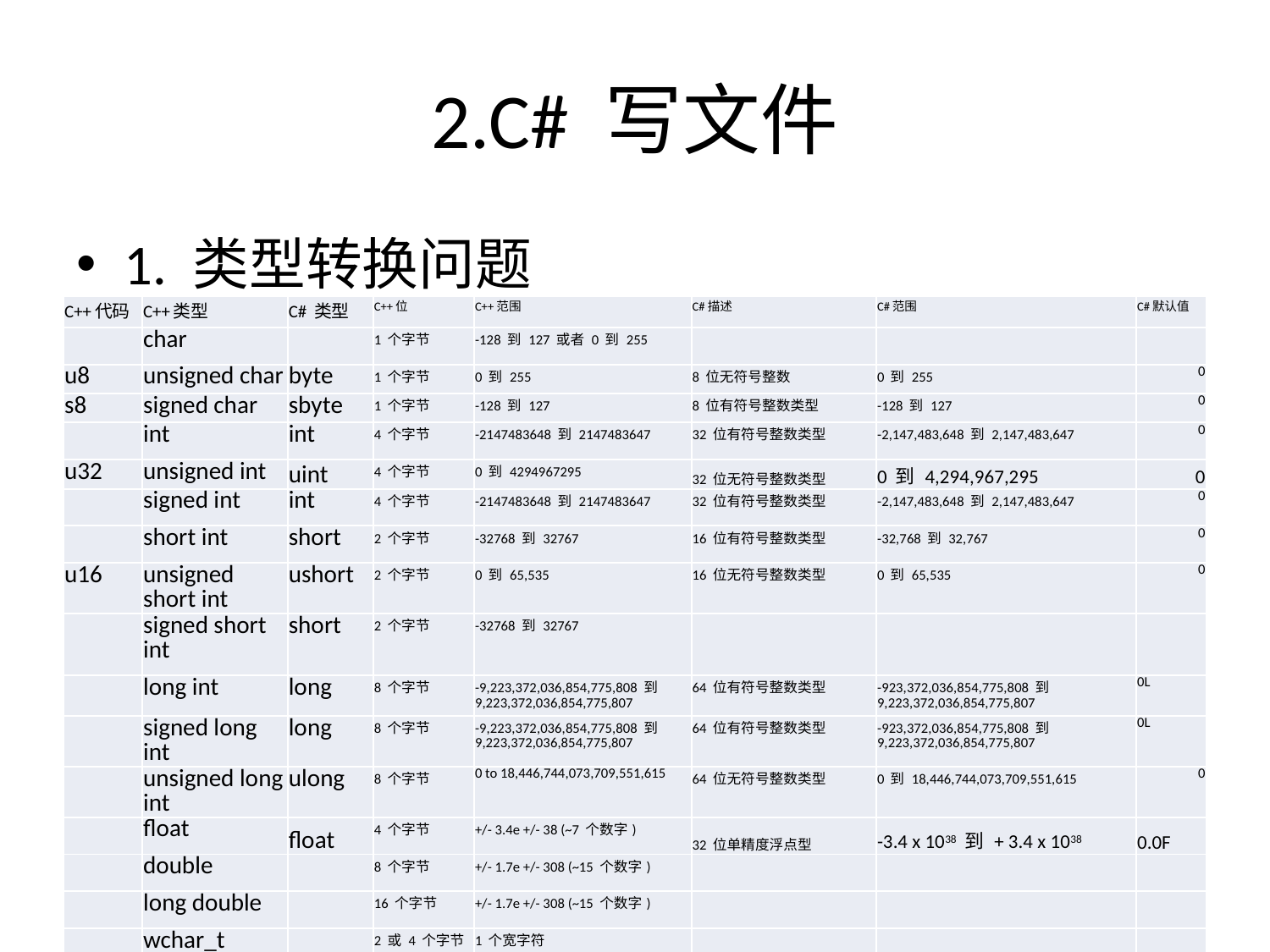

# 2.C# 写文件
1. 类型转换问题

| C++代码 | C++类型 | C# 类型 | C++位 | C++范围 | C#描述 | C#范围 | C#默认值 |
| --- | --- | --- | --- | --- | --- | --- | --- |
|  | char |  | 1 个字节 | -128 到 127 或者 0 到 255 |  |  |  |
| u8 | unsigned char | byte | 1 个字节 | 0 到 255 | 8 位无符号整数 | 0 到 255 | 0 |
| s8 | signed char | sbyte | 1 个字节 | -128 到 127 | 8 位有符号整数类型 | -128 到 127 | 0 |
|  | int | int | 4 个字节 | -2147483648 到 2147483647 | 32 位有符号整数类型 | -2,147,483,648 到 2,147,483,647 | 0 |
| u32 | unsigned int | uint | 4 个字节 | 0 到 4294967295 | 32 位无符号整数类型 | 0 到 4,294,967,295 | 0 |
|  | signed int | int | 4 个字节 | -2147483648 到 2147483647 | 32 位有符号整数类型 | -2,147,483,648 到 2,147,483,647 | 0 |
|  | short int | short | 2 个字节 | -32768 到 32767 | 16 位有符号整数类型 | -32,768 到 32,767 | 0 |
| u16 | unsigned short int | ushort | 2 个字节 | 0 到 65,535 | 16 位无符号整数类型 | 0 到 65,535 | 0 |
|  | signed short int | short | 2 个字节 | -32768 到 32767 |  |  |  |
|  | long int | long | 8 个字节 | -9,223,372,036,854,775,808 到 9,223,372,036,854,775,807 | 64 位有符号整数类型 | -923,372,036,854,775,808 到 9,223,372,036,854,775,807 | 0L |
|  | signed long int | long | 8 个字节 | -9,223,372,036,854,775,808 到 9,223,372,036,854,775,807 | 64 位有符号整数类型 | -923,372,036,854,775,808 到 9,223,372,036,854,775,807 | 0L |
|  | unsigned long int | ulong | 8 个字节 | 0 to 18,446,744,073,709,551,615 | 64 位无符号整数类型 | 0 到 18,446,744,073,709,551,615 | 0 |
|  | float | float | 4 个字节 | +/- 3.4e +/- 38 (~7 个数字) | 32 位单精度浮点型 | -3.4 x 1038 到 + 3.4 x 1038 | 0.0F |
|  | double |  | 8 个字节 | +/- 1.7e +/- 308 (~15 个数字) |  |  |  |
|  | long double |  | 16 个字节 | +/- 1.7e +/- 308 (~15 个数字) |  |  |  |
|  | wchar\_t |  | 2 或 4 个字节 | 1 个宽字符 |  |  |  |